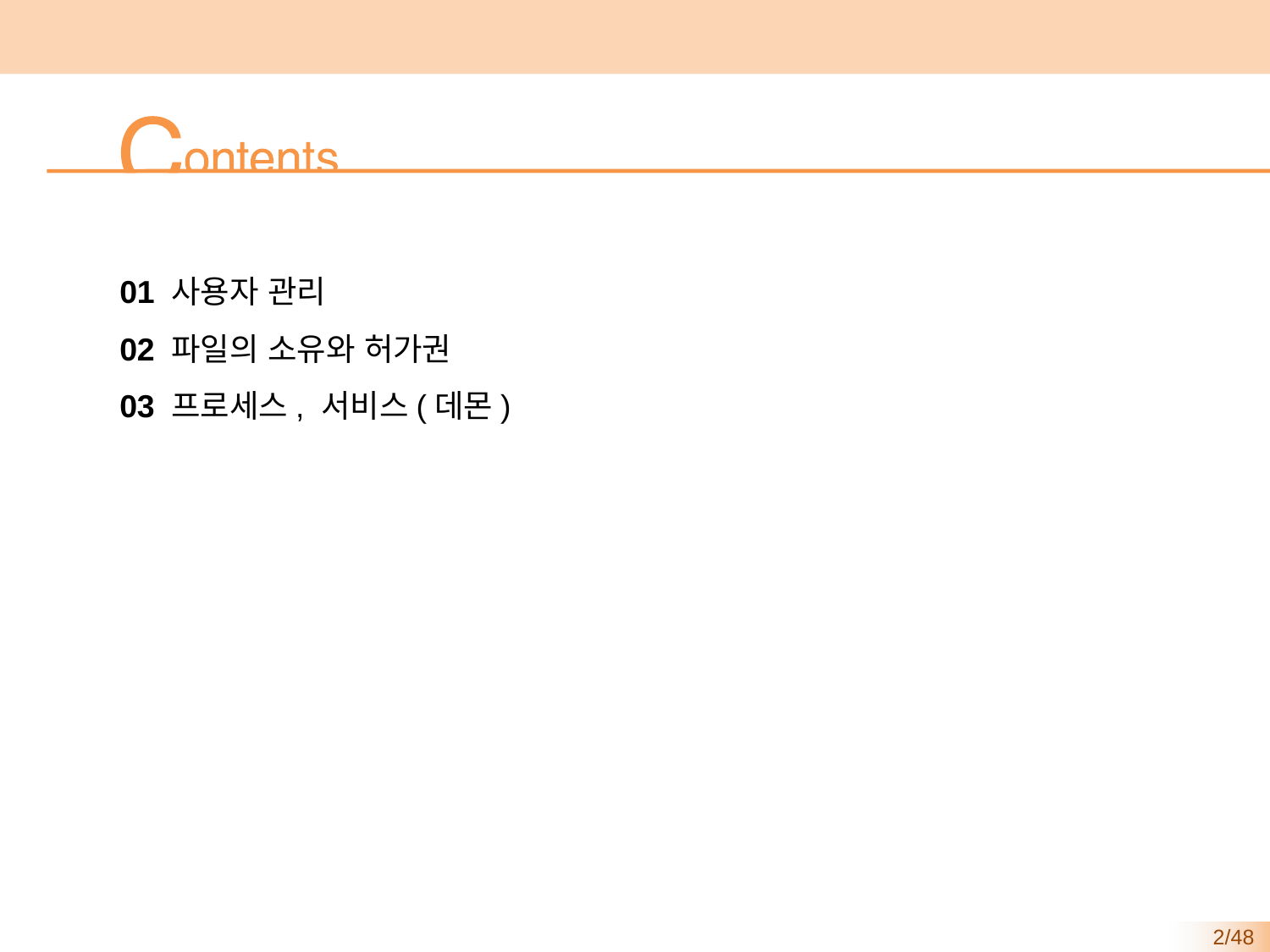

01 사용자 관리
02 파일의 소유와 허가권
03 프로세스, 서비스(데몬)